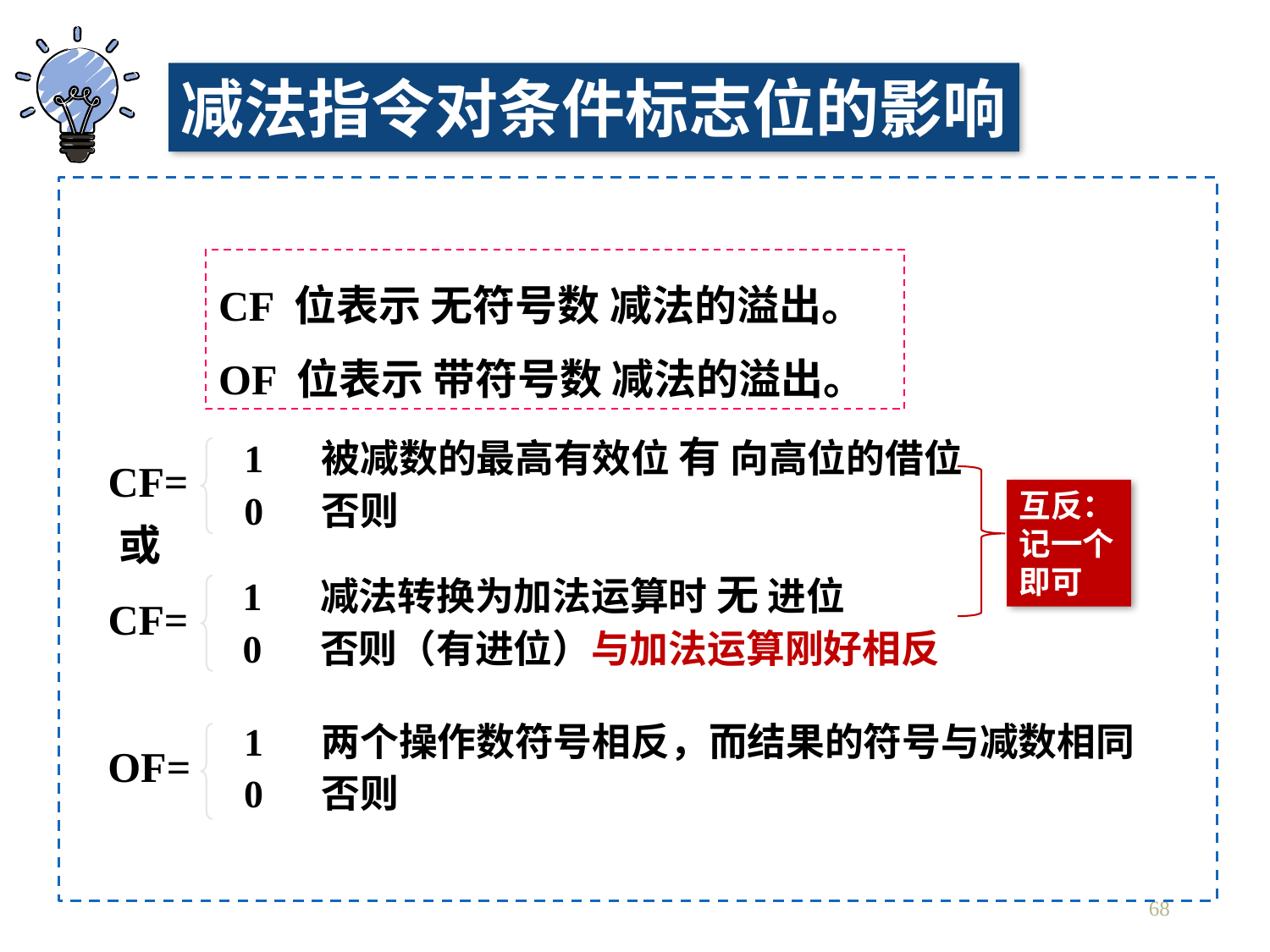

减法指令对条件标志位的影响

CF 位表示 无符号数 减法的溢出。
OF 位表示 带符号数 减法的溢出。

1     被减数的最高有效位 有 向高位的借位
0     否则
CF=

互反：记一个即可
或

1     减法转换为加法运算时 无 进位
0     否则（有进位）与加法运算刚好相反
CF=

1     两个操作数符号相反，而结果的符号与减数相同
0     否则
OF=
68